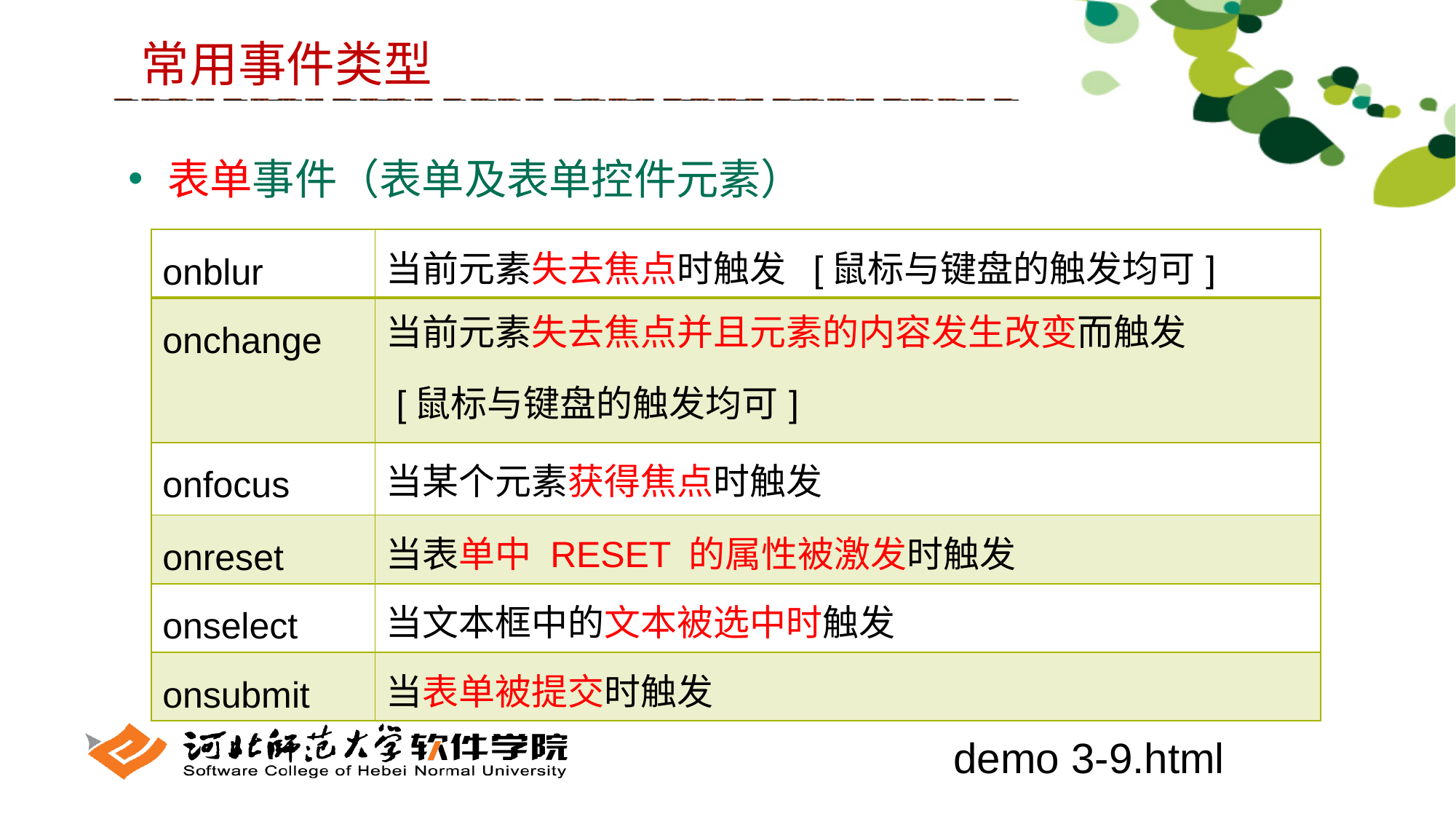

常用事件类型

 表单事件（表单及表单控件元素）

| onblur | 当前元素失去焦点时触发 [鼠标与键盘的触发均可] |
| --- | --- |
| onchange | 当前元素失去焦点并且元素的内容发生改变而触发 [鼠标与键盘的触发均可] |
| onfocus | 当某个元素获得焦点时触发 |
| onreset | 当表单中 RESET 的属性被激发时触发 |
| onselect | 当文本框中的文本被选中时触发 |
| onsubmit | 当表单被提交时触发 |
demo 3-9.html